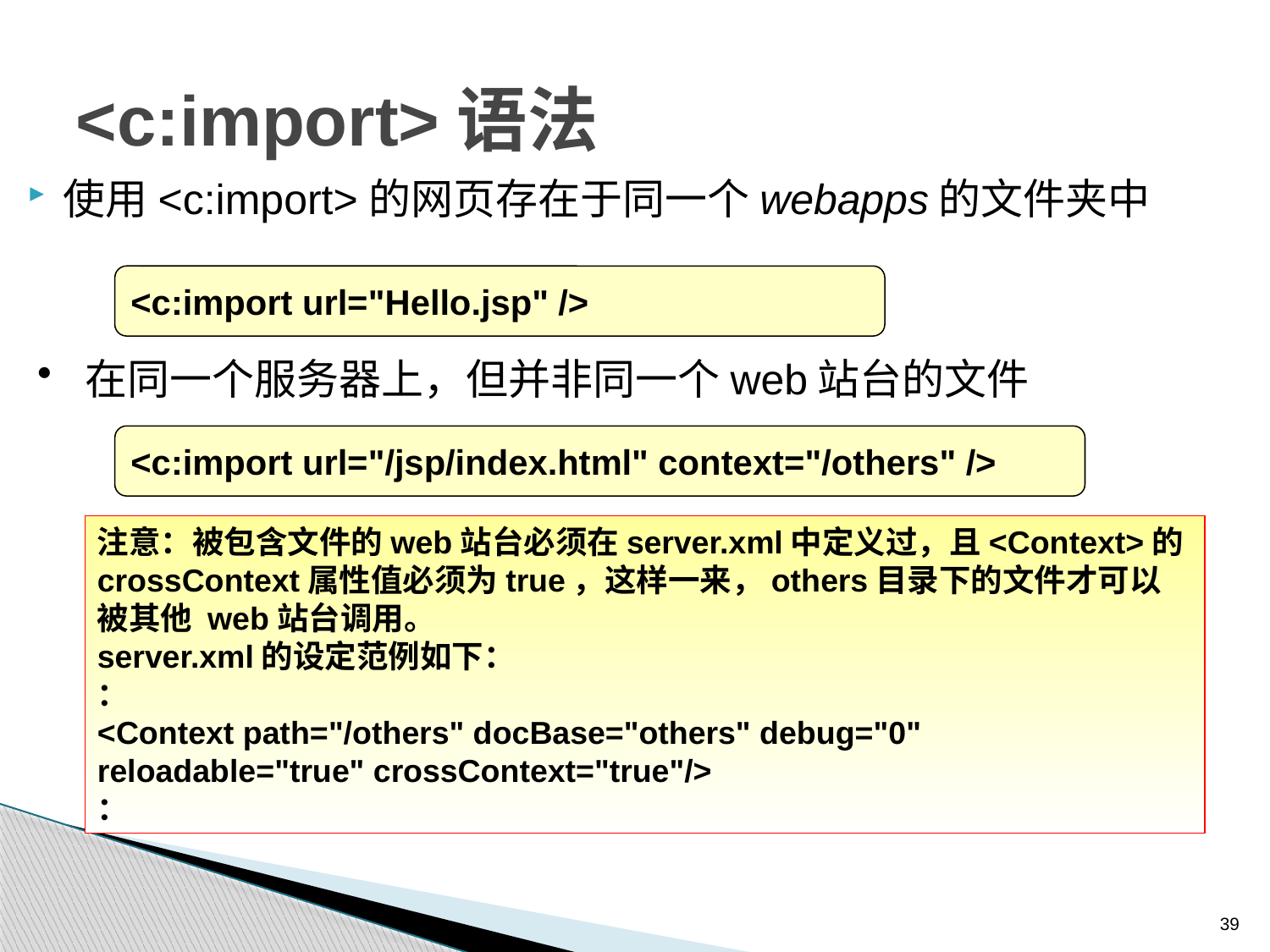

# <c:import>语法
使用<c:import>的网页存在于同一个webapps的文件夹中
<c:import url="Hello.jsp" />
在同一个服务器上，但并非同一个web站台的文件
<c:import url="/jsp/index.html" context="/others" />
注意：被包含文件的web站台必须在server.xml中定义过，且<Context>的crossContext属性值必须为true，这样一来，others目录下的文件才可以被其他 web站台调用。
server.xml的设定范例如下：
：
<Context path="/others" docBase="others" debug="0"
reloadable="true" crossContext="true"/>
：
39